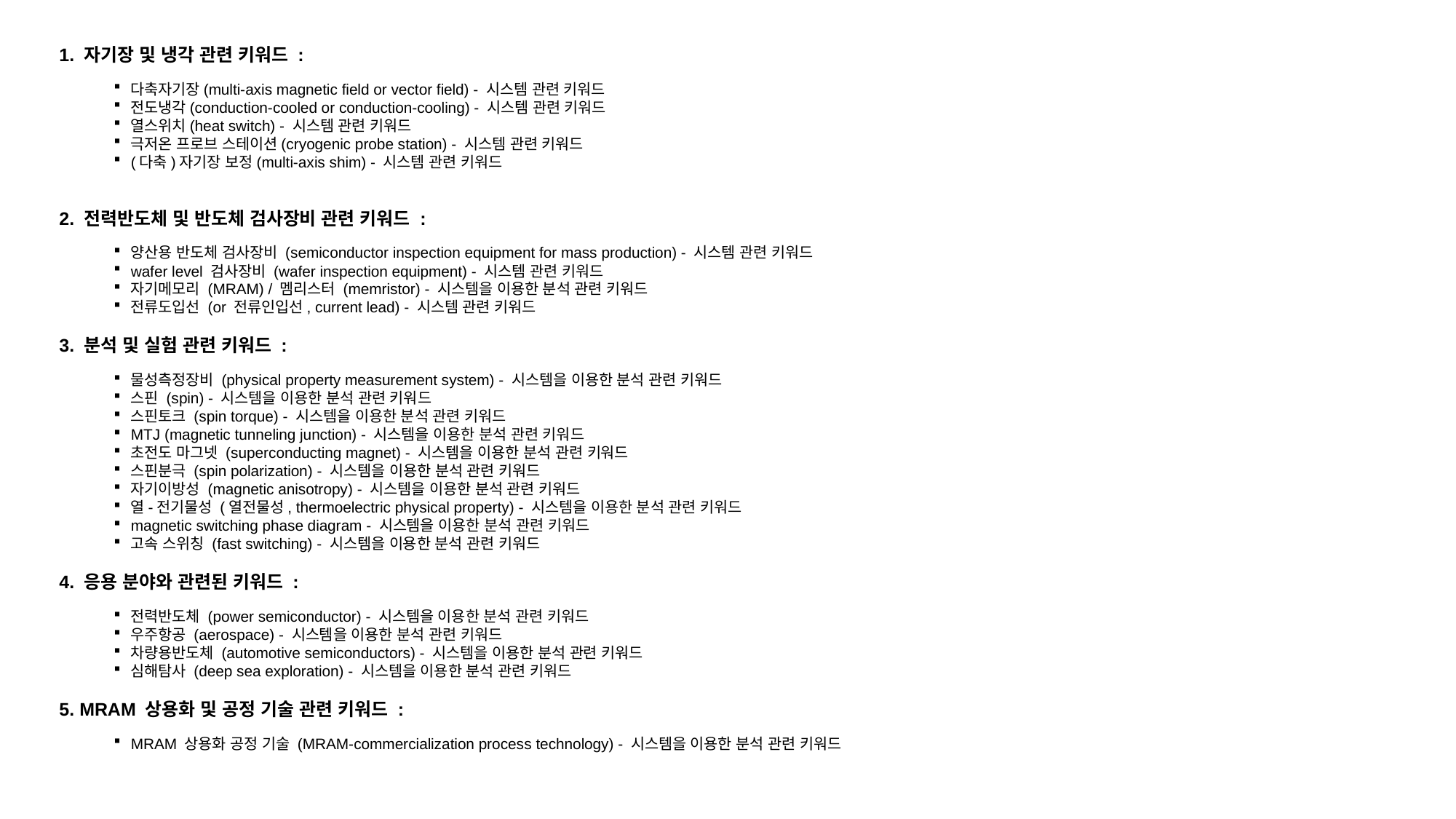

1. 자기장 및 냉각 관련 키워드 :

다축자기장(multi-axis magnetic field or vector field) - 시스템 관련 키워드
전도냉각(conduction-cooled or conduction-cooling) - 시스템 관련 키워드
열스위치(heat switch) - 시스템 관련 키워드
극저온 프로브 스테이션(cryogenic probe station) - 시스템 관련 키워드
(다축)자기장 보정(multi-axis shim) - 시스템 관련 키워드

2. 전력반도체 및 반도체 검사장비 관련 키워드 :

양산용 반도체 검사장비 (semiconductor inspection equipment for mass production) - 시스템 관련 키워드
wafer level 검사장비 (wafer inspection equipment) - 시스템 관련 키워드
자기메모리 (MRAM) / 멤리스터 (memristor) - 시스템을 이용한 분석 관련 키워드
전류도입선 (or 전류인입선, current lead) - 시스템 관련 키워드

3. 분석 및 실험 관련 키워드 :

물성측정장비 (physical property measurement system) - 시스템을 이용한 분석 관련 키워드
스핀 (spin) - 시스템을 이용한 분석 관련 키워드
스핀토크 (spin torque) - 시스템을 이용한 분석 관련 키워드
MTJ (magnetic tunneling junction) - 시스템을 이용한 분석 관련 키워드
초전도 마그넷 (superconducting magnet) - 시스템을 이용한 분석 관련 키워드
스핀분극 (spin polarization) - 시스템을 이용한 분석 관련 키워드
자기이방성 (magnetic anisotropy) - 시스템을 이용한 분석 관련 키워드
열-전기물성 (열전물성, thermoelectric physical property) - 시스템을 이용한 분석 관련 키워드
magnetic switching phase diagram - 시스템을 이용한 분석 관련 키워드
고속 스위칭 (fast switching) - 시스템을 이용한 분석 관련 키워드

4. 응용 분야와 관련된 키워드 :

전력반도체 (power semiconductor) - 시스템을 이용한 분석 관련 키워드
우주항공 (aerospace) - 시스템을 이용한 분석 관련 키워드
차량용반도체 (automotive semiconductors) - 시스템을 이용한 분석 관련 키워드
심해탐사 (deep sea exploration) - 시스템을 이용한 분석 관련 키워드

5. MRAM 상용화 및 공정 기술 관련 키워드 :

MRAM 상용화 공정 기술 (MRAM-commercialization process technology) - 시스템을 이용한 분석 관련 키워드